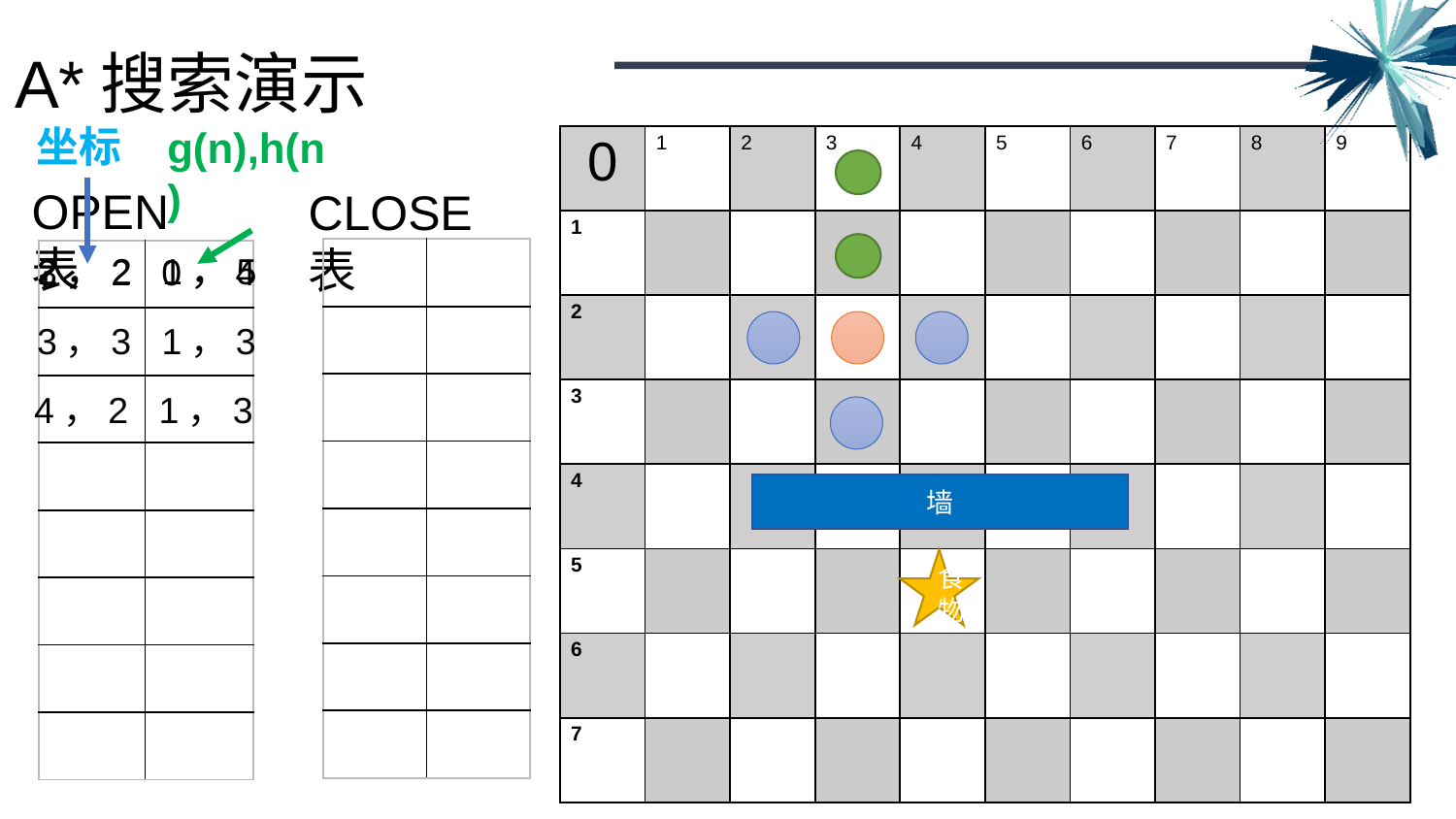

# A*搜索演示
坐标
g(n),h(n)
|  |  |
| --- | --- |
|  |  |
|  |  |
|  |  |
|  |  |
|  |  |
|  |  |
|  |  |
|  |  |
| --- | --- |
|  |  |
|  |  |
|  |  |
|  |  |
|  |  |
|  |  |
|  |  |
2，2   1，5
3，2   0，4
3，3   1，3

4，2   1，3